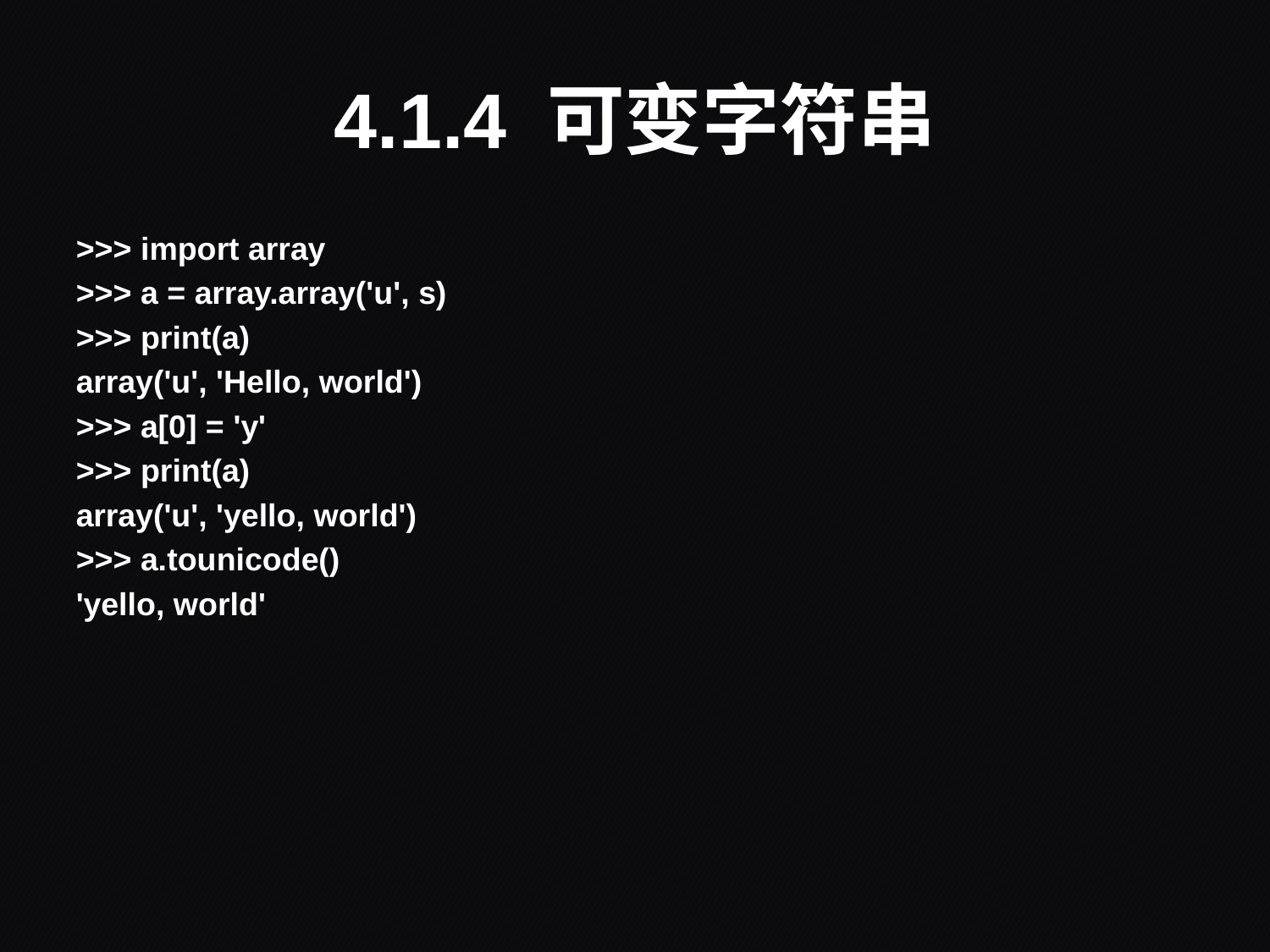

# 4.1.4 可变字符串
>>> import array
>>> a = array.array('u', s)
>>> print(a)
array('u', 'Hello, world')
>>> a[0] = 'y'
>>> print(a)
array('u', 'yello, world')
>>> a.tounicode()
'yello, world'